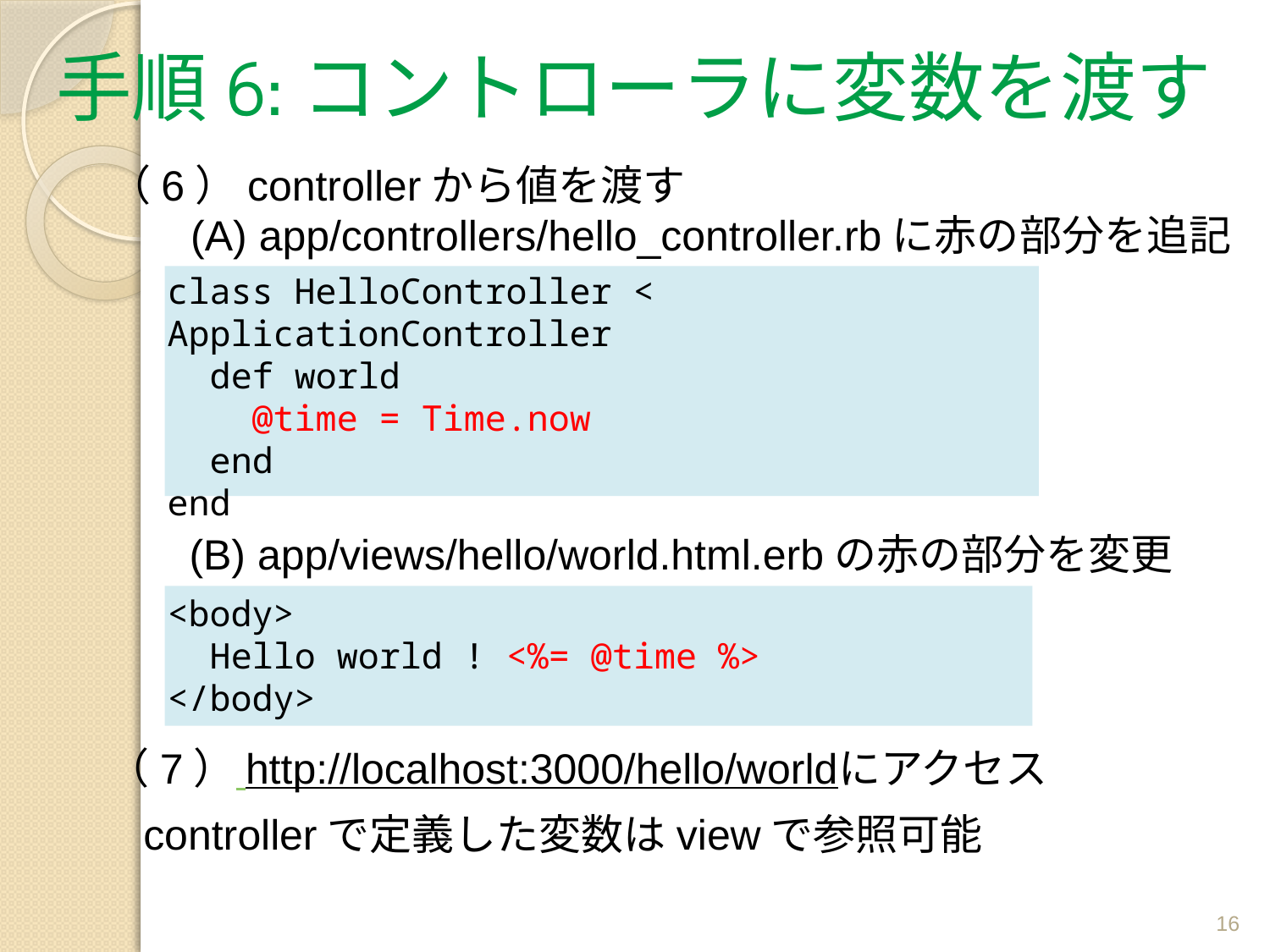

# 手順6:コントローラに変数を渡す
（6）controllerから値を渡す
　 (A) app/controllers/hello_controller.rbに赤の部分を追記

class HelloController < ApplicationController
  def world
    @time = Time.now
  end
end

　 (B) app/views/hello/world.html.erbの赤の部分を変更
<body>
  Hello world ! <%= @time %>
</body>

（7） http://localhost:3000/hello/worldにアクセス
controllerで定義した変数はviewで参照可能
16